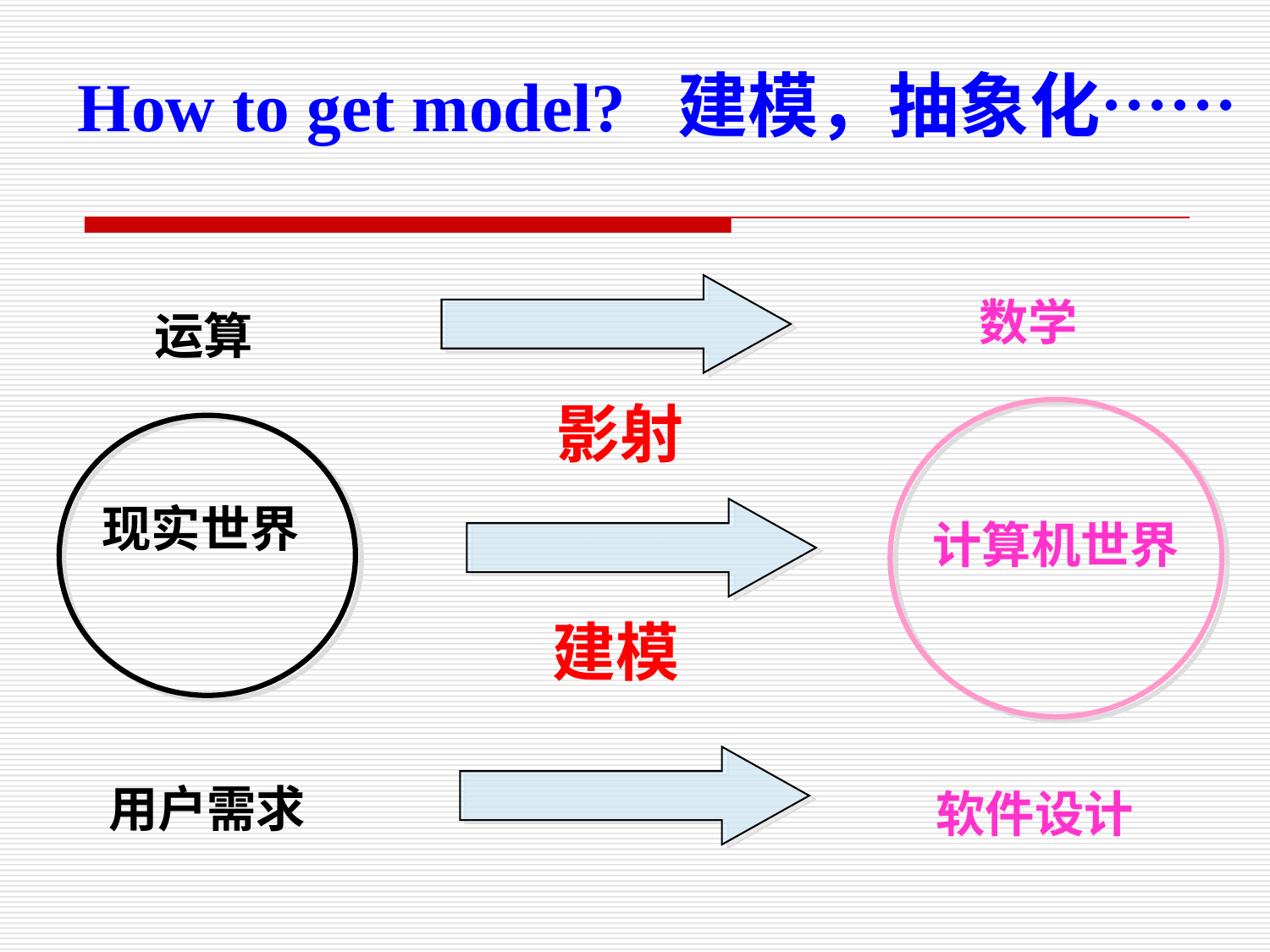

How to get model?  建模，抽象化……
数学
运算

影射

现实世界
计算机世界

建模

用户需求
软件设计